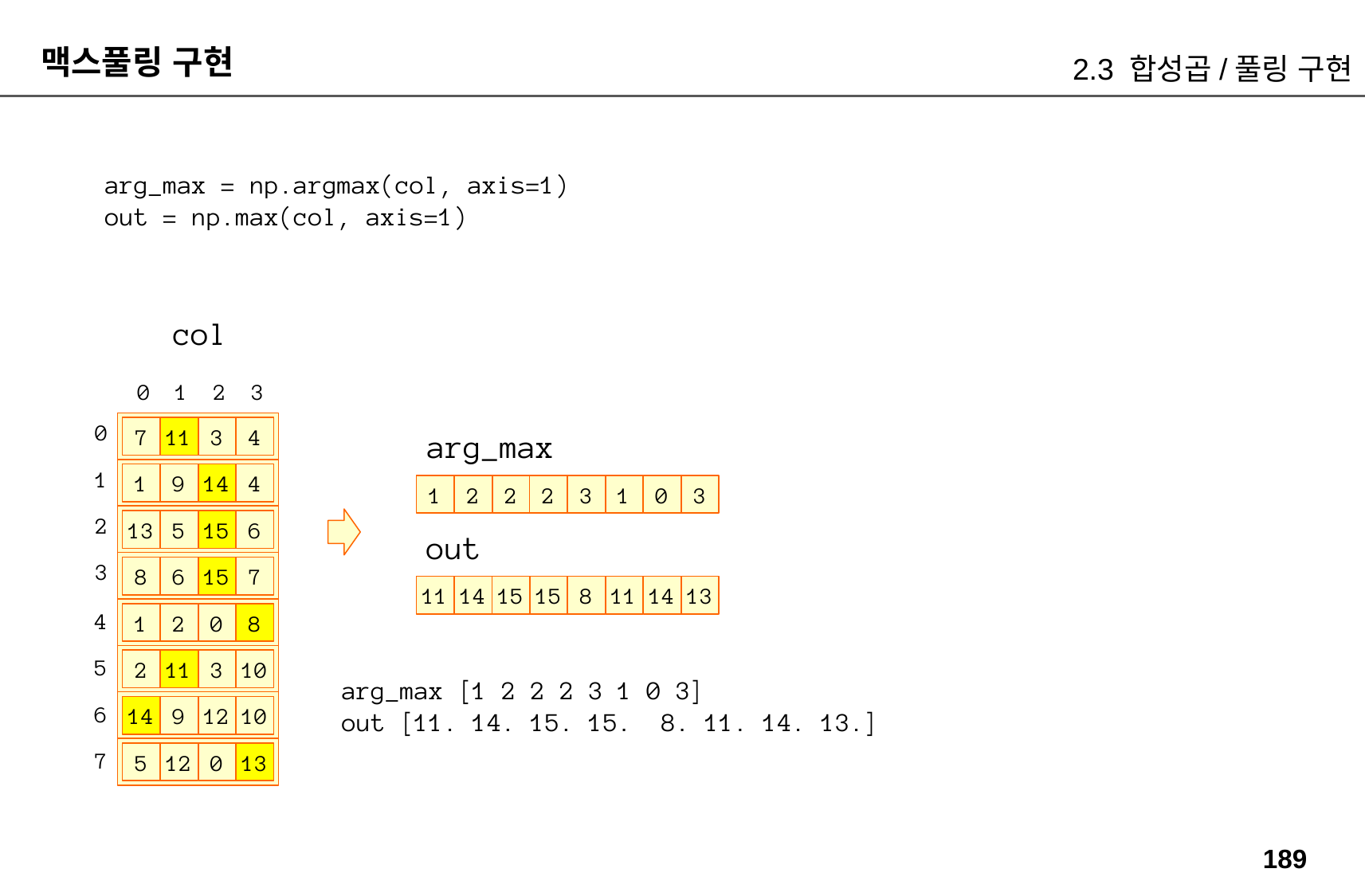

맥스풀링 구현
2.3 합성곱/풀링 구현
arg_max = np.argmax(col, axis=1)
out = np.max(col, axis=1)
col
0
1
2
3

0
7
11
3
4
arg_max

1
1
9
14
4
1
2
2
2
3
1
0
3

2

13
5
15
6
out

3
8
6
15
7
11
14
15
15
8
11
14
13

4
1
2
0
8

5
2
11
3
10
arg_max [1 2 2 2 3 1 0 3]
out [11. 14. 15. 15.  8. 11. 14. 13.]

6
14
9
12
10

7
5
12
0
13